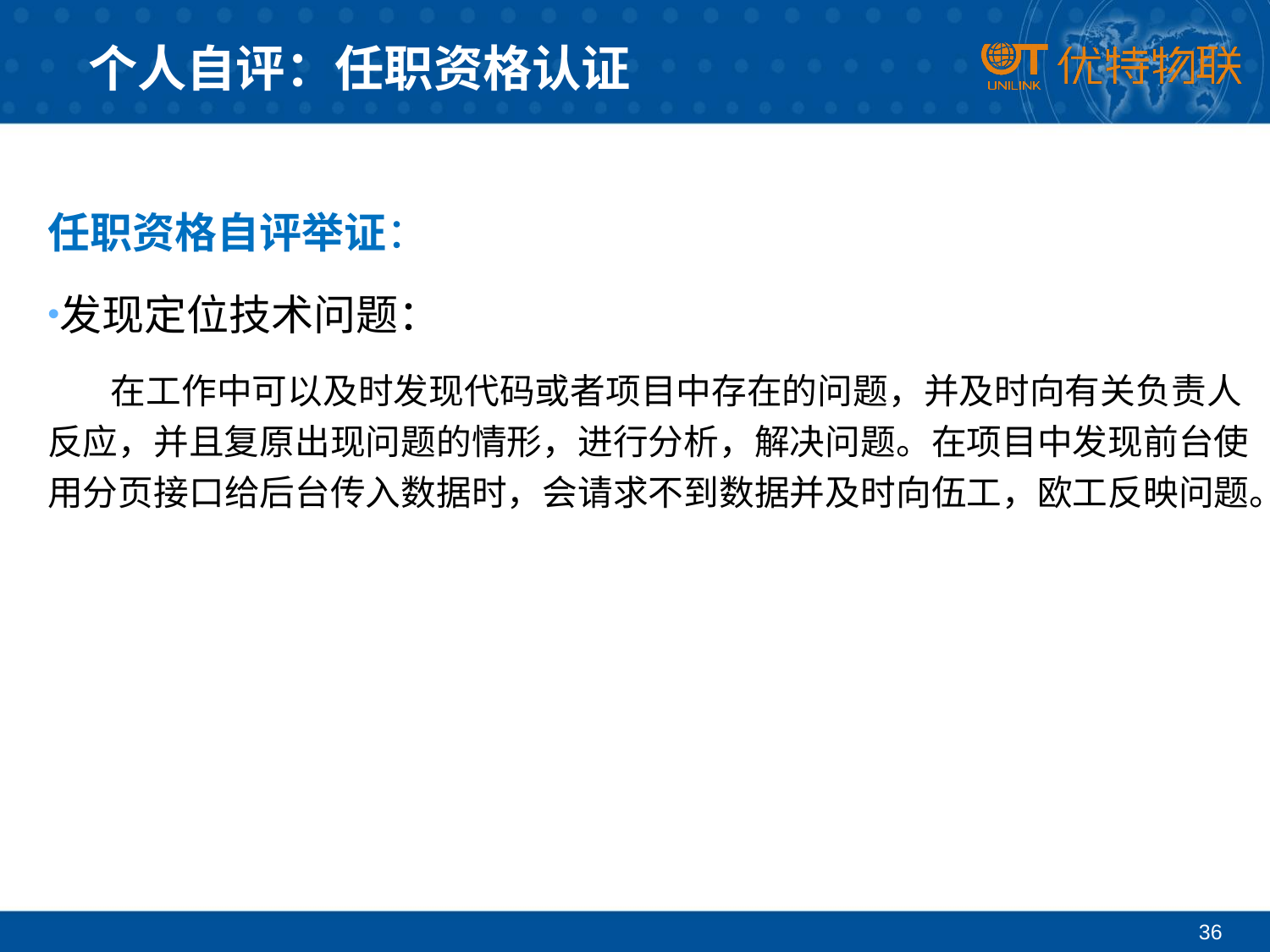

# 个人自评：任职资格认证
任职资格自评举证：
发现定位技术问题：
       在工作中可以及时发现代码或者项目中存在的问题，并及时向有关负责人反应，并且复原出现问题的情形，进行分析，解决问题。在项目中发现前台使用分页接口给后台传入数据时，会请求不到数据并及时向伍工，欧工反映问题。

36